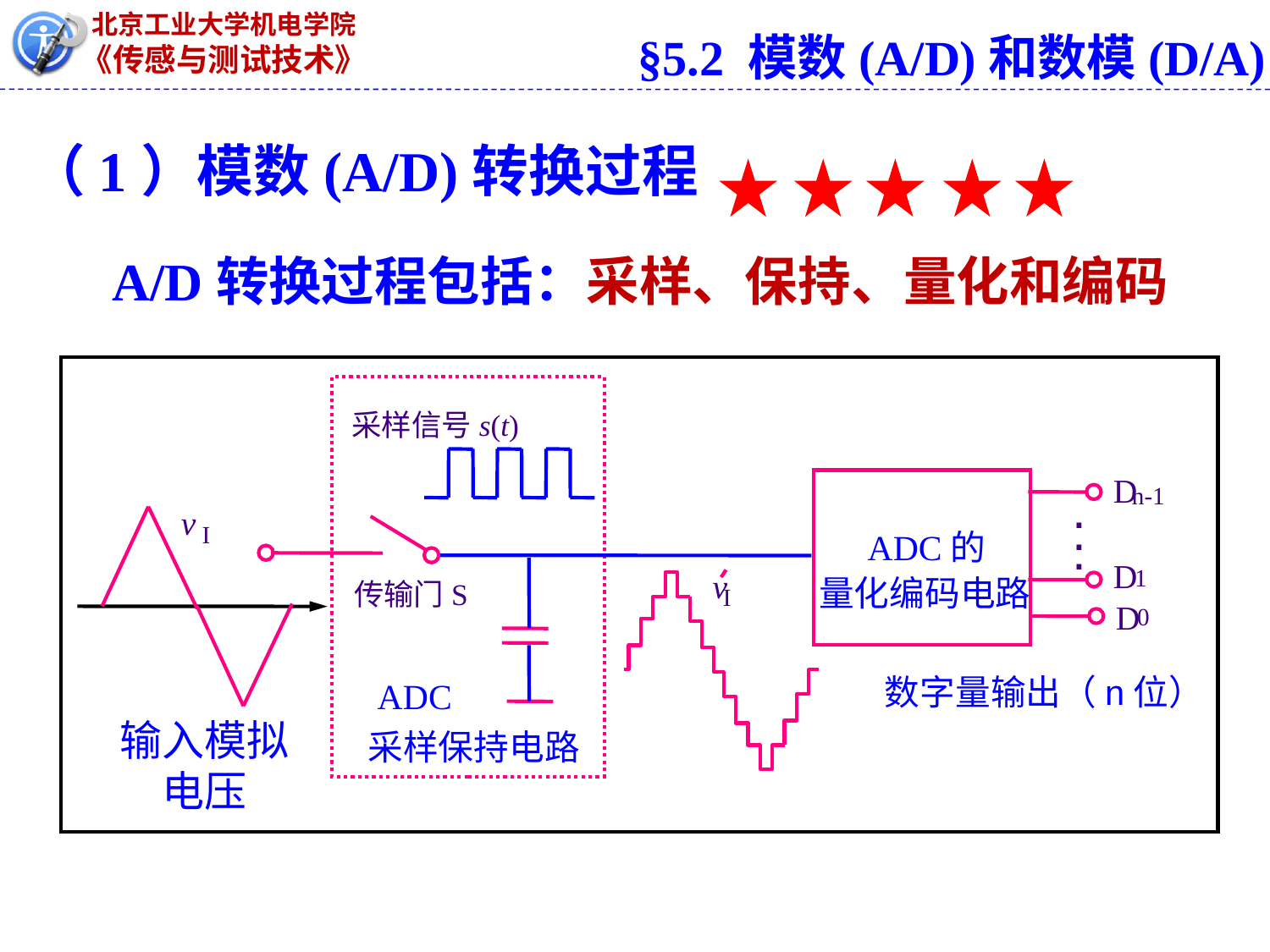

§5.2 模数(A/D)和数模(D/A)
（1）模数(A/D)转换过程

A/D转换过程包括：采样、保持、量化和编码

采样信号s(t)

D
.
n-1

.
v

I
.
ADC的

D

1
v

I

量化编码电路

传输门S

D
0

数字量输出（n位）
ADC

输入模拟电压
采样保持电路